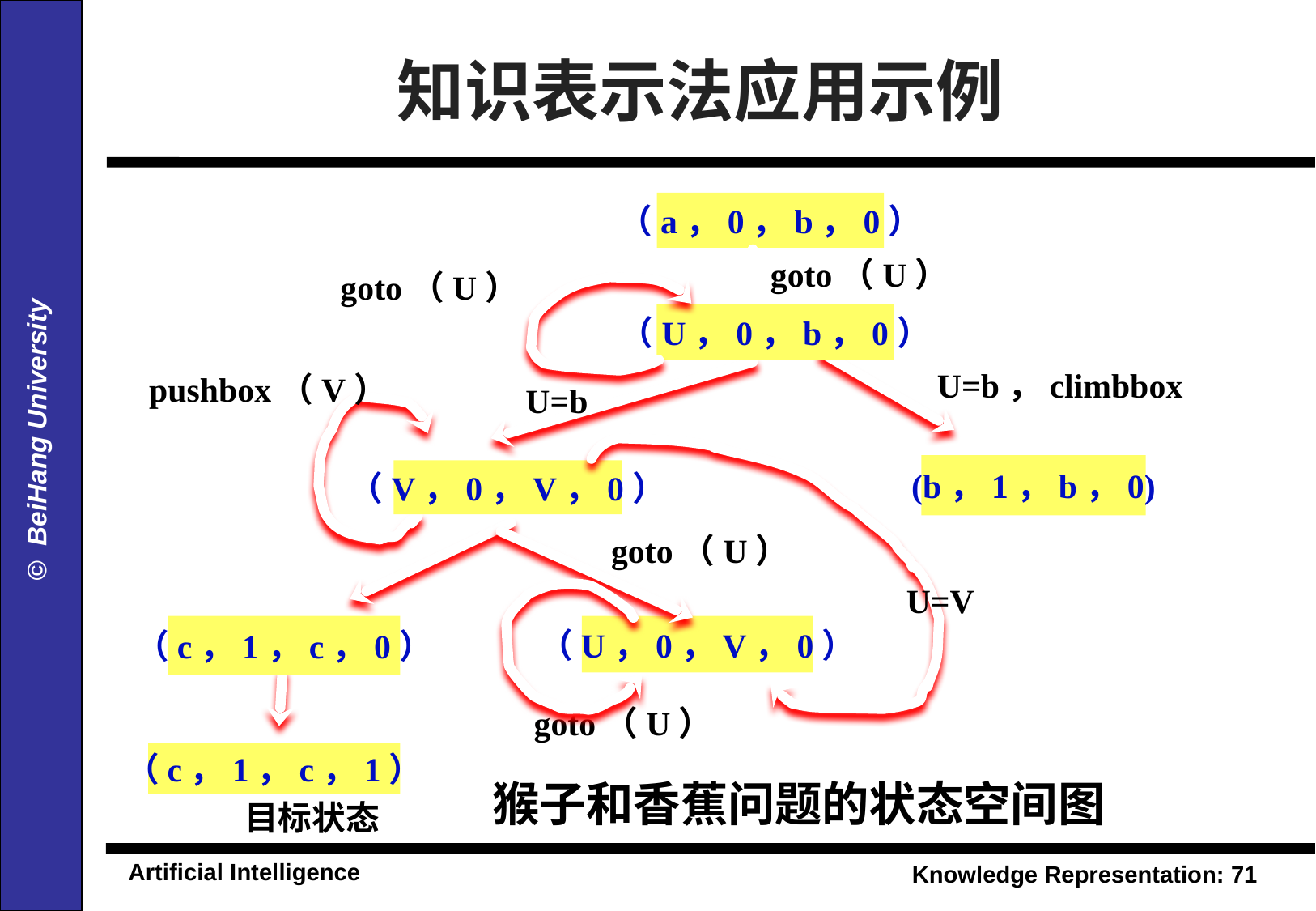

知识表示法应用示例
（a，0，b，0）
（U，0，b，0）
(b，1，b，0)
（V，0，V，0）
（c，1，c，0）
（U，0，V，0）
（c，1，c，1）
goto（U）

goto（U）

U=b，climbbox
pushbox（V）

U=b

goto（U）

U=V

goto（U）
猴子和香蕉问题的状态空间图
目标状态